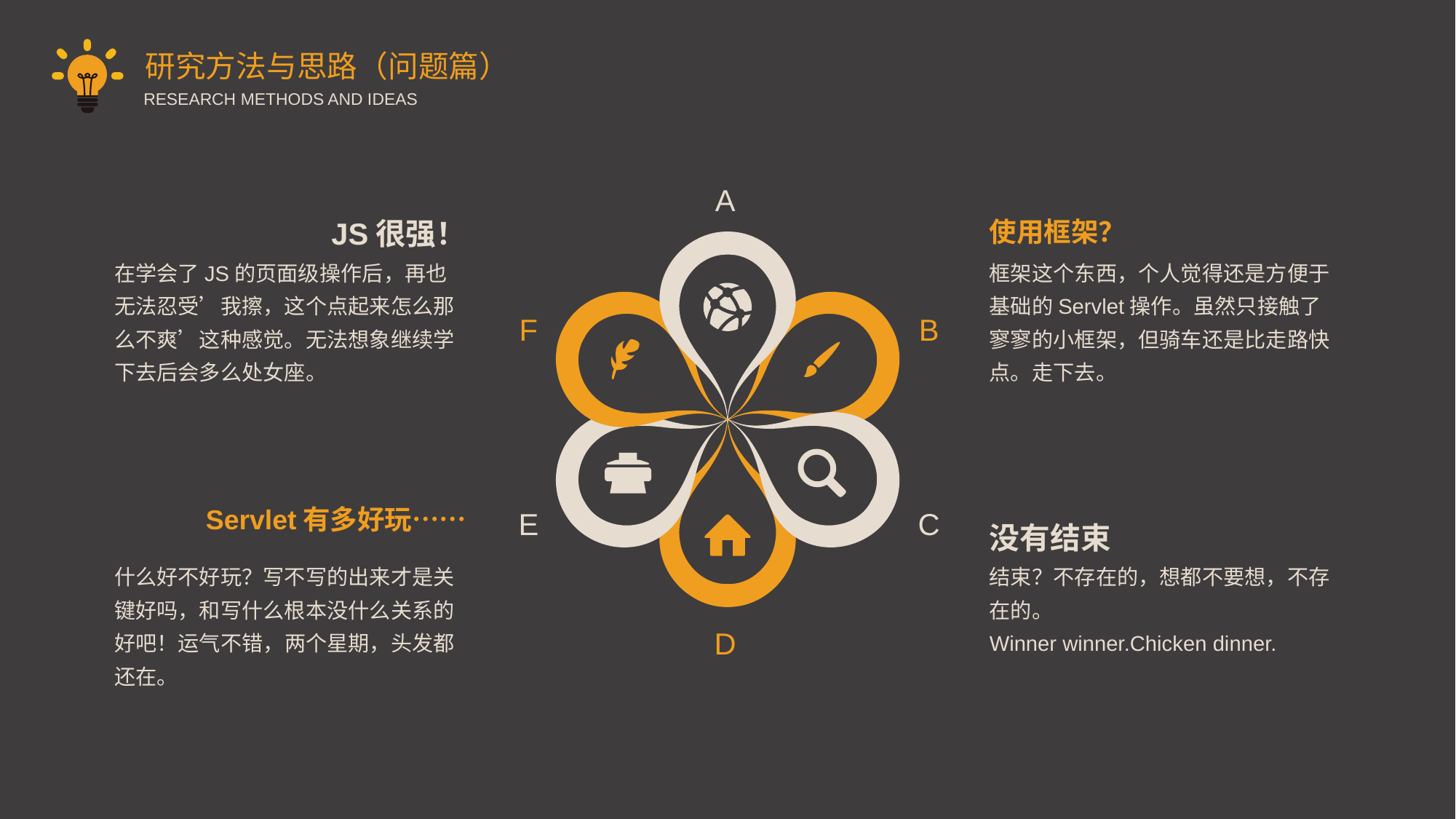

研究方法与思路（问题篇）
RESEARCH METHODS AND IDEAS
A
JS很强！
使用框架？

在学会了JS的页面级操作后，再也无法忍受’我擦，这个点起来怎么那么不爽’这种感觉。无法想象继续学下去后会多么处女座。
框架这个东西，个人觉得还是方便于基础的Servlet操作。虽然只接触了寥寥的小框架，但骑车还是比走路快点。走下去。

F
B

Servlet有多好玩……
E
C
没有结束
什么好不好玩？写不写的出来才是关键好吗，和写什么根本没什么关系的好吧！运气不错，两个星期，头发都还在。
结束？不存在的，想都不要想，不存在的。
Winner winner.Chicken dinner.
D